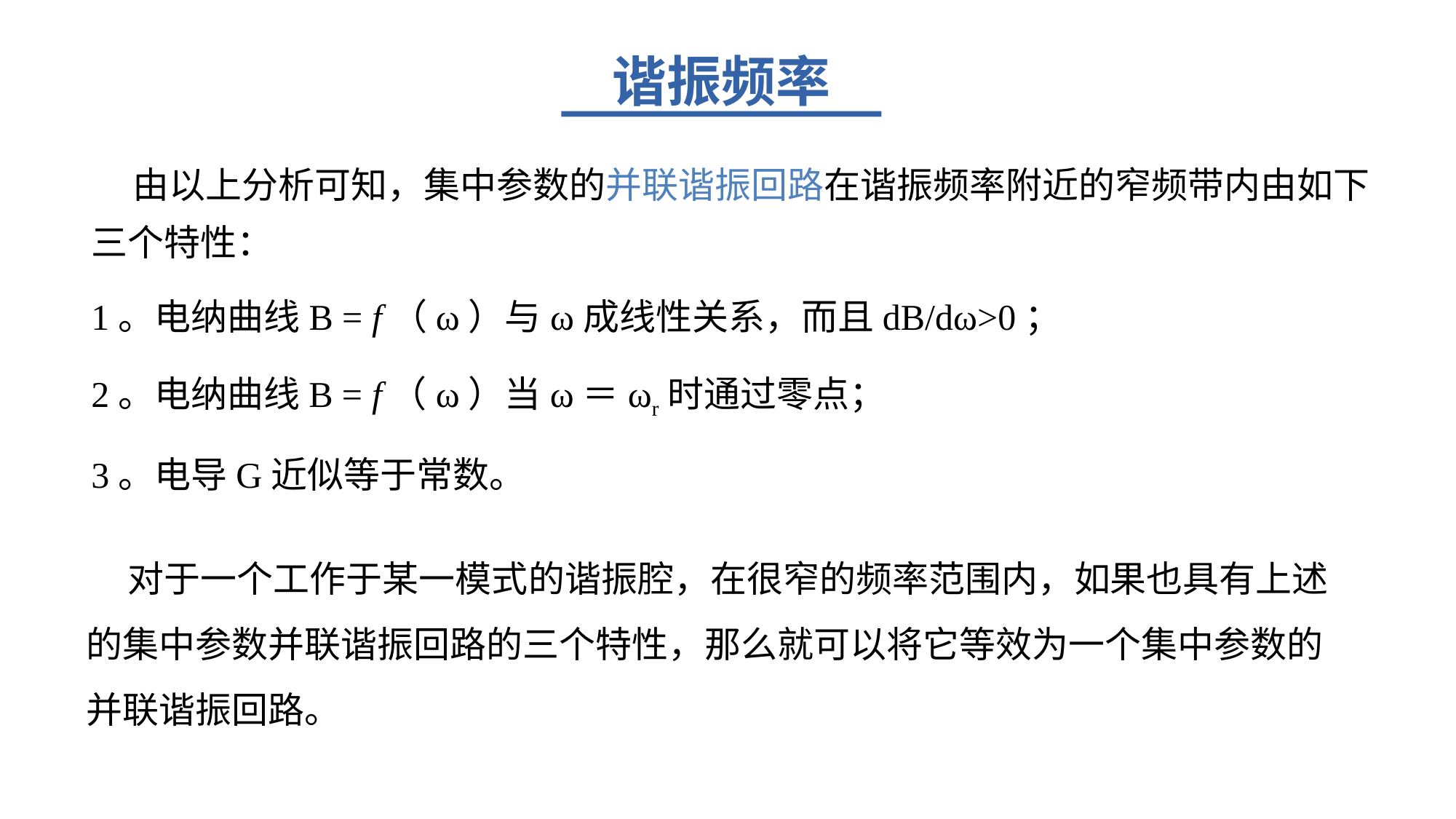

谐振频率

    由以上分析可知，集中参数的并联谐振回路在谐振频率附近的窄频带内由如下三个特性：
1。电纳曲线B = f（ω）与ω成线性关系，而且dB/dω>0；
2。电纳曲线B = f（ω）当ω＝ωr时通过零点；
3。电导G近似等于常数。

    对于一个工作于某一模式的谐振腔，在很窄的频率范围内，如果也具有上述的集中参数并联谐振回路的三个特性，那么就可以将它等效为一个集中参数的并联谐振回路。